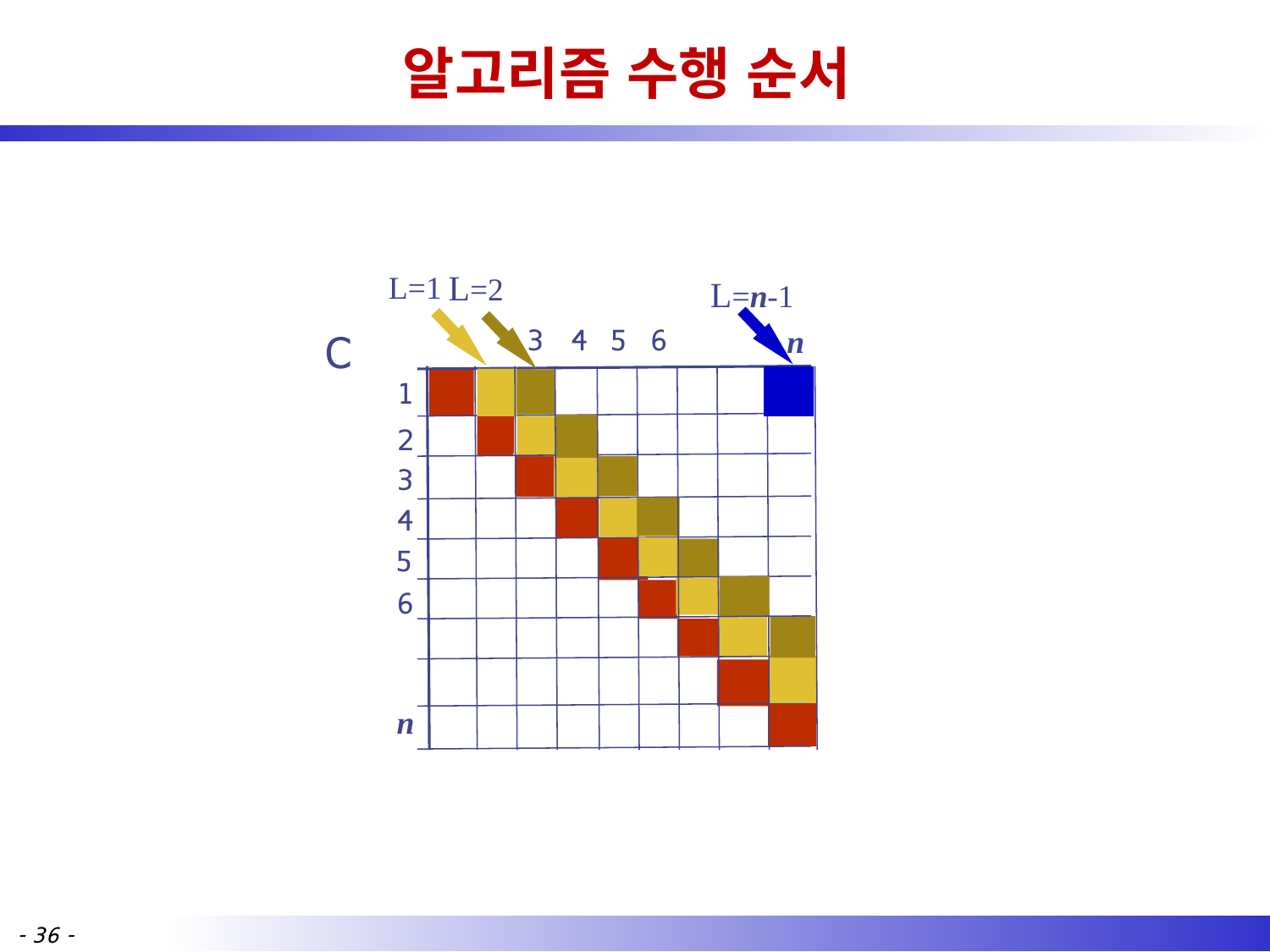

# 알고리즘 수행 순서
L=2
L=1
L=n-1
n
3
5
6
4
C

1

2

3

4

5

6

n

- 36 -